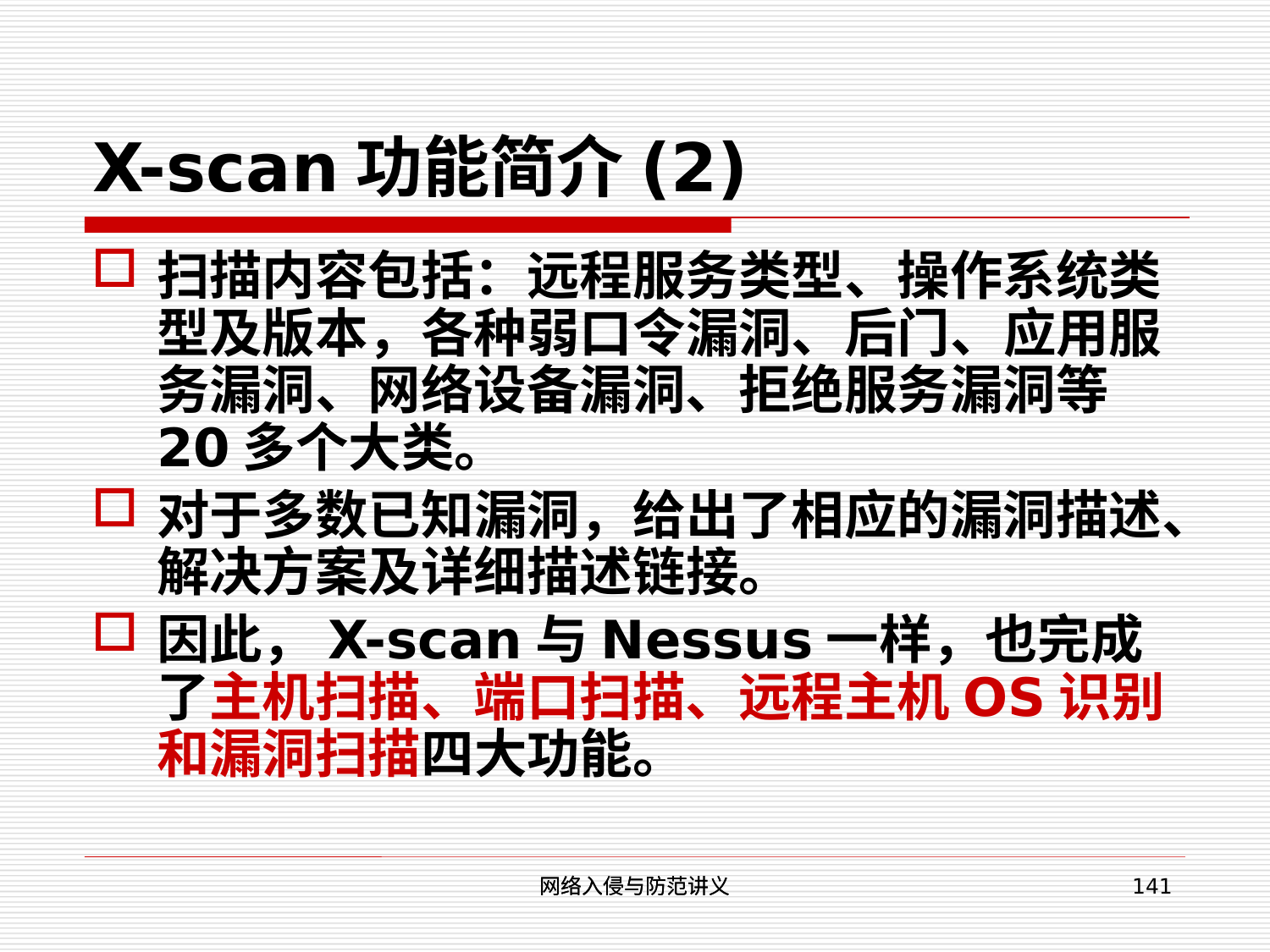

# X-scan功能简介(2)
扫描内容包括：远程服务类型、操作系统类型及版本，各种弱口令漏洞、后门、应用服务漏洞、网络设备漏洞、拒绝服务漏洞等20多个大类。
对于多数已知漏洞，给出了相应的漏洞描述、解决方案及详细描述链接。
因此，X-scan与Nessus一样，也完成了主机扫描、端口扫描、远程主机OS识别和漏洞扫描四大功能。

网络入侵与防范讲义
网络入侵与防范讲义
141
141